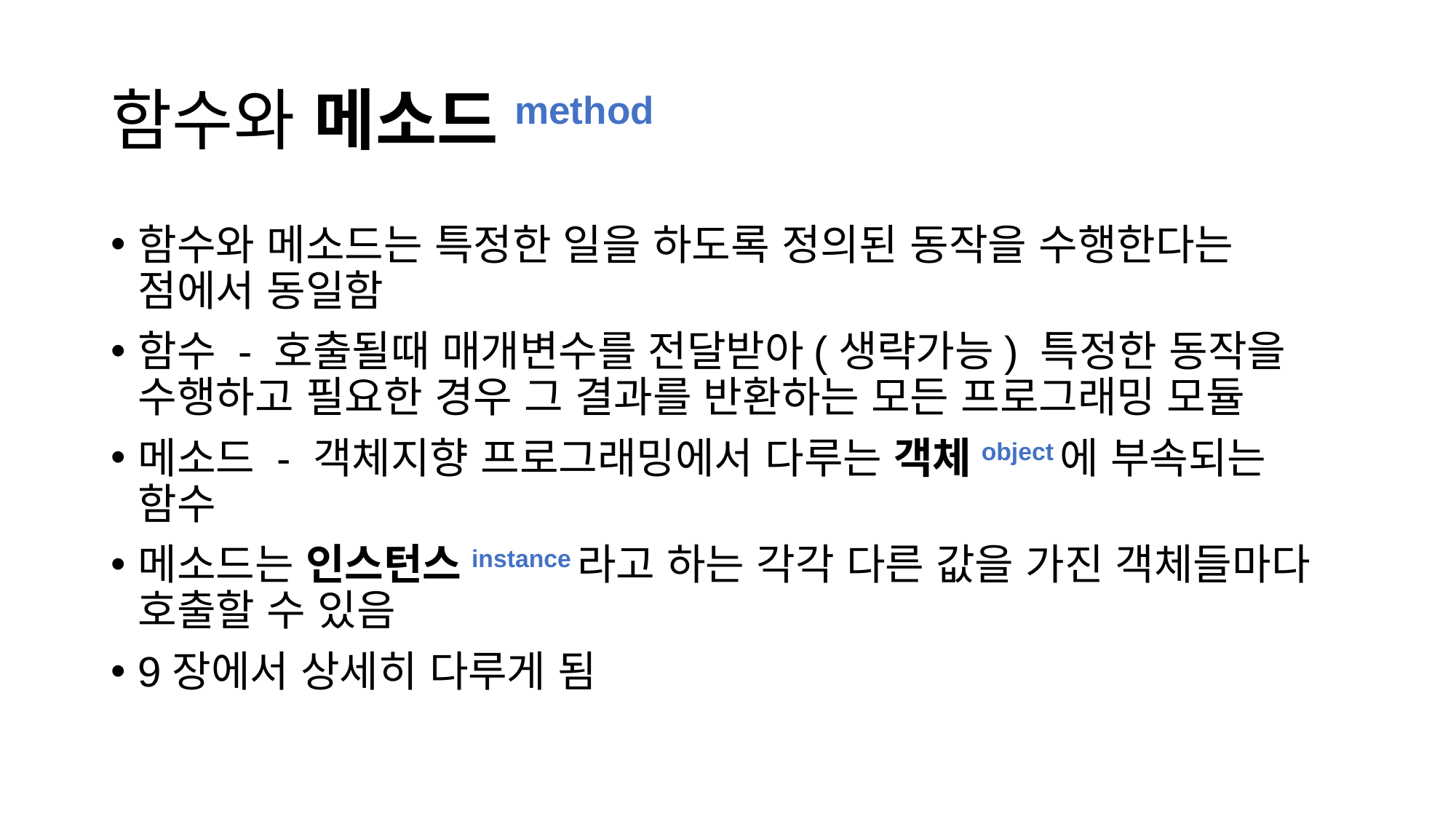

# 함수와 메소드method
함수와 메소드는 특정한 일을 하도록 정의된 동작을 수행한다는 점에서 동일함
함수 - 호출될때 매개변수를 전달받아(생략가능) 특정한 동작을 수행하고 필요한 경우 그 결과를 반환하는 모든 프로그래밍 모듈
메소드 - 객체지향 프로그래밍에서 다루는 객체object에 부속되는 함수
메소드는 인스턴스instance라고 하는 각각 다른 값을 가진 객체들마다 호출할 수 있음
9장에서 상세히 다루게 됨